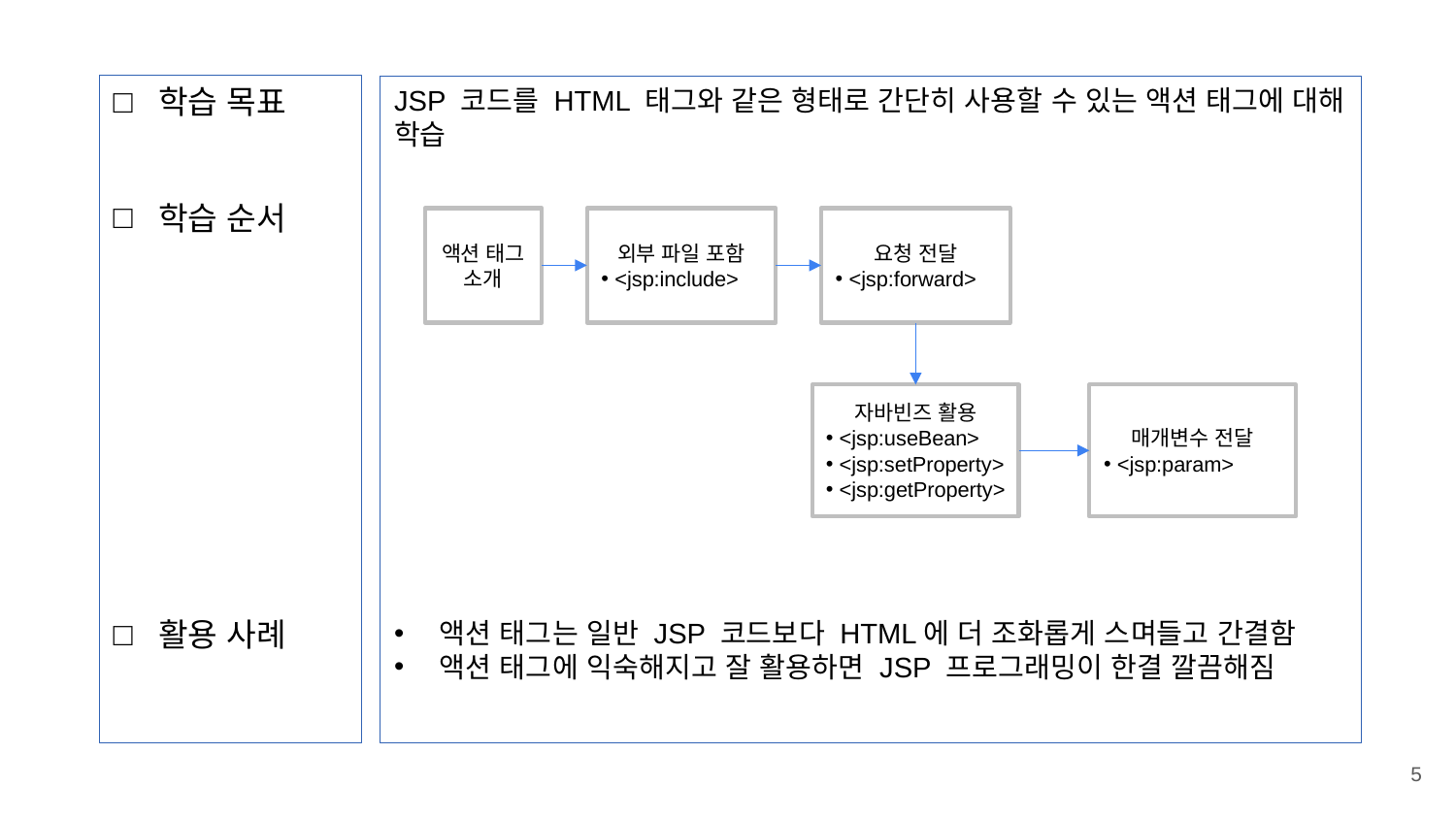

학습 목표

학습 순서

활용 사례
JSP 코드를 HTML 태그와 같은 형태로 간단히 사용할 수 있는 액션 태그에 대해 학습

액션 태그는 일반 JSP 코드보다 HTML에 더 조화롭게 스며들고 간결함
액션 태그에 익숙해지고 잘 활용하면 JSP 프로그래밍이 한결 깔끔해짐
액션 태그
소개
외부 파일 포함
<jsp:include>
요청 전달
<jsp:forward>
자바빈즈 활용
<jsp:useBean>
<jsp:setProperty>
<jsp:getProperty>
매개변수 전달
<jsp:param>
5